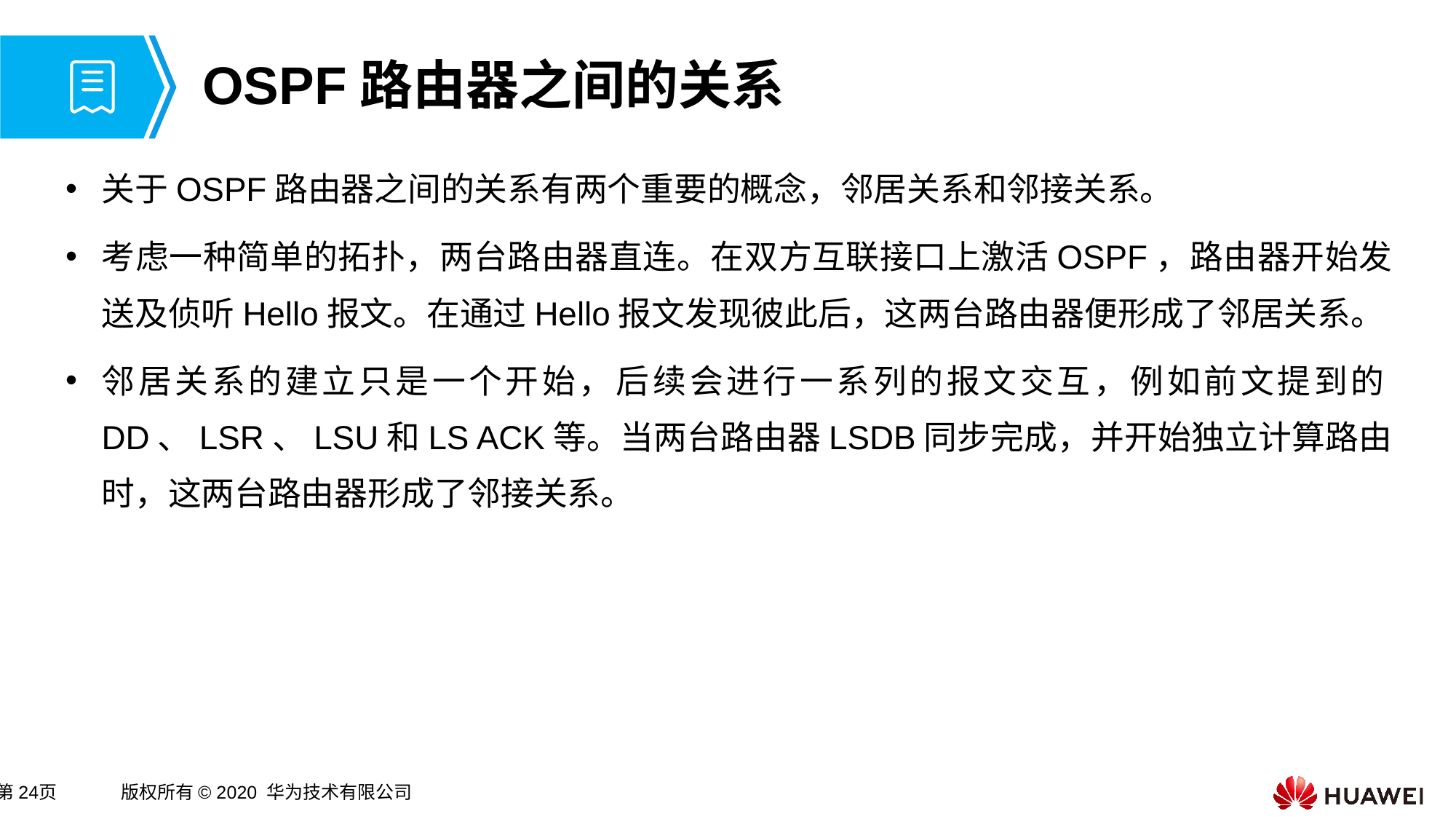

# OSPF路由器之间的关系
关于OSPF路由器之间的关系有两个重要的概念，邻居关系和邻接关系。
考虑一种简单的拓扑，两台路由器直连。在双方互联接口上激活OSPF，路由器开始发送及侦听Hello报文。在通过Hello报文发现彼此后，这两台路由器便形成了邻居关系。
邻居关系的建立只是一个开始，后续会进行一系列的报文交互，例如前文提到的DD、LSR、LSU和LS ACK等。当两台路由器LSDB同步完成，并开始独立计算路由时，这两台路由器形成了邻接关系。